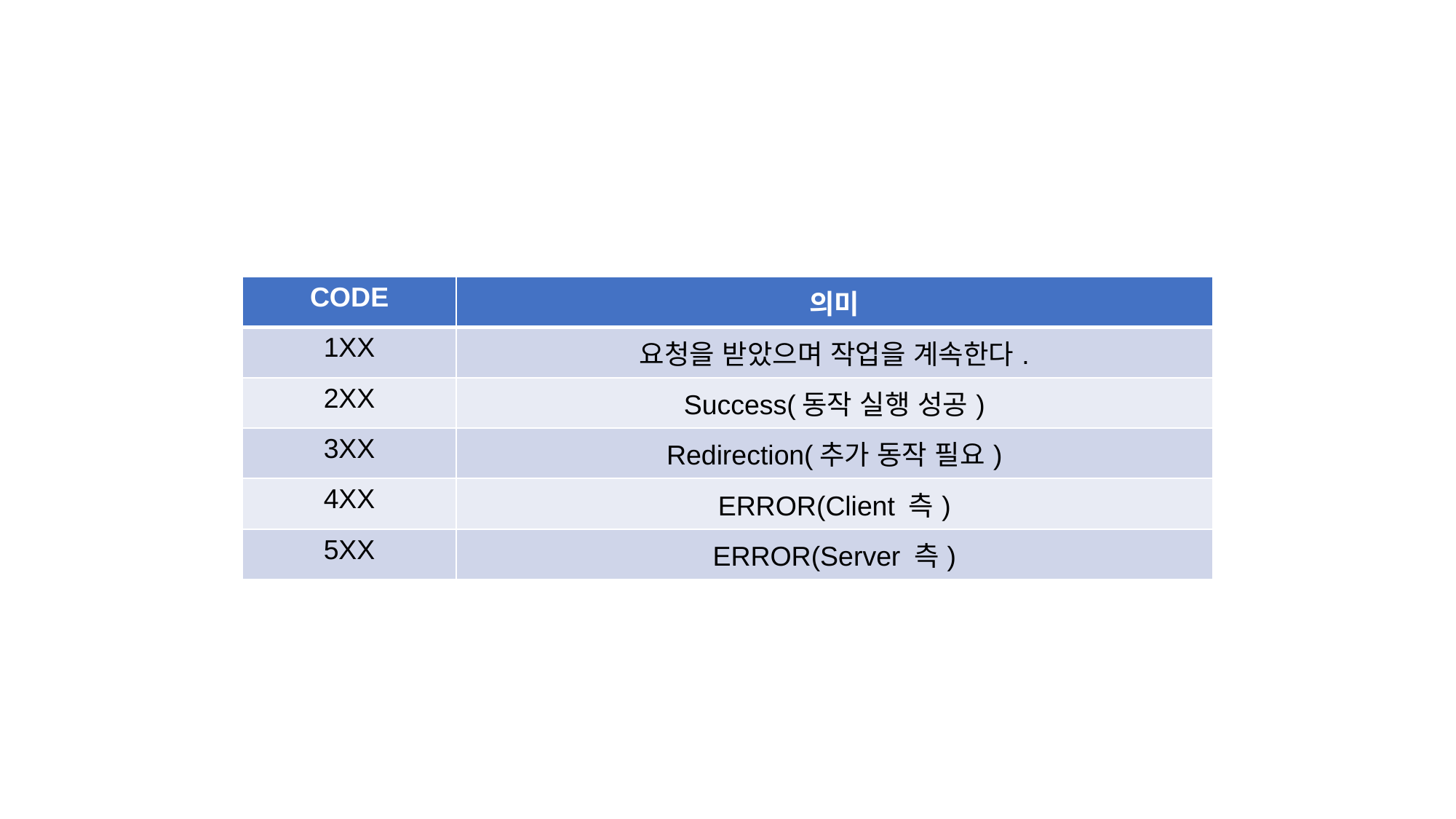

| CODE | 의미 |
| --- | --- |
| 1XX | 요청을 받았으며 작업을 계속한다. |
| 2XX | Success(동작 실행 성공) |
| 3XX | Redirection(추가 동작 필요) |
| 4XX | ERROR(Client 측) |
| 5XX | ERROR(Server 측) |